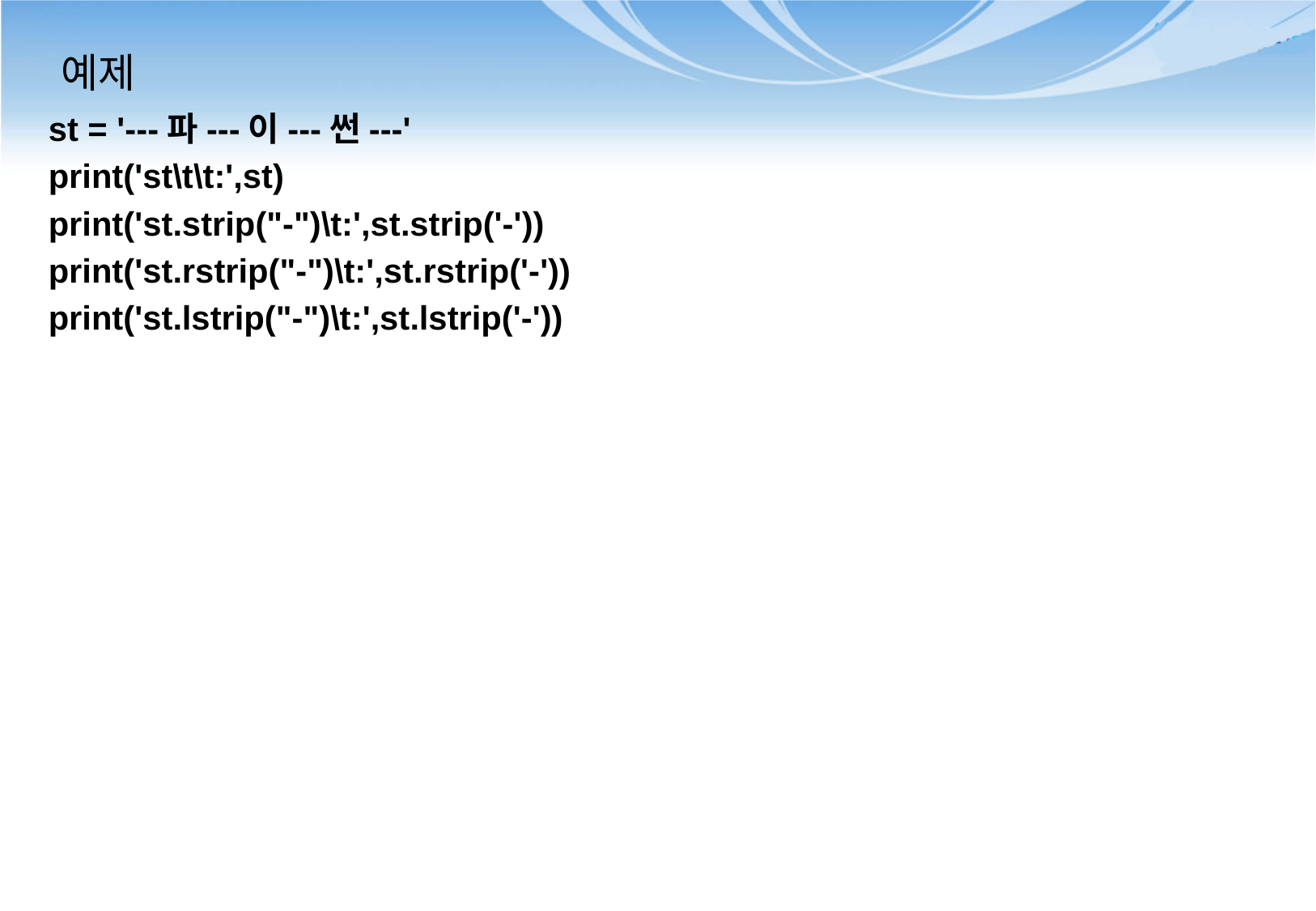

# 예제
st = '---파---이---썬---'
print('st\t\t:',st)
print('st.strip("-")\t:',st.strip('-'))
print('st.rstrip("-")\t:',st.rstrip('-'))
print('st.lstrip("-")\t:',st.lstrip('-'))